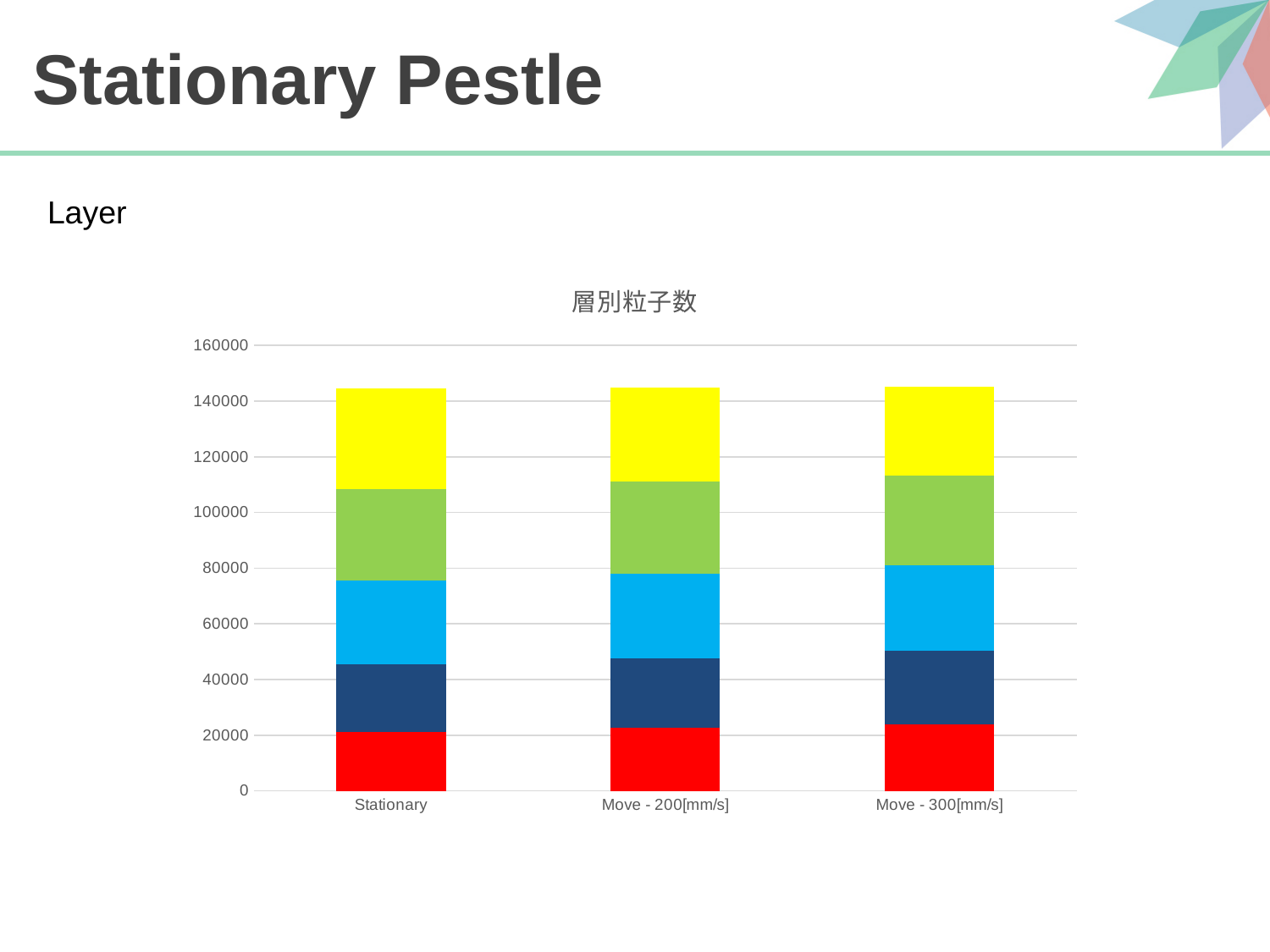

# Stationary Pestle

Layer

### Chart: 層別粒子数

| Category |  |  |  |  |  |
|---|---|---|---|---|---|
| Stationary | 21158.0 | 24198.0 | 30205.0 | 32809.0 | 36234.0 |
| Move - 200[mm/s] | 22542.0 | 25159.0 | 30313.0 | 33215.0 | 33510.0 |
| Move - 300[mm/s] | 23974.0 | 26392.0 | 30653.0 | 32134.0 | 31892.0 |